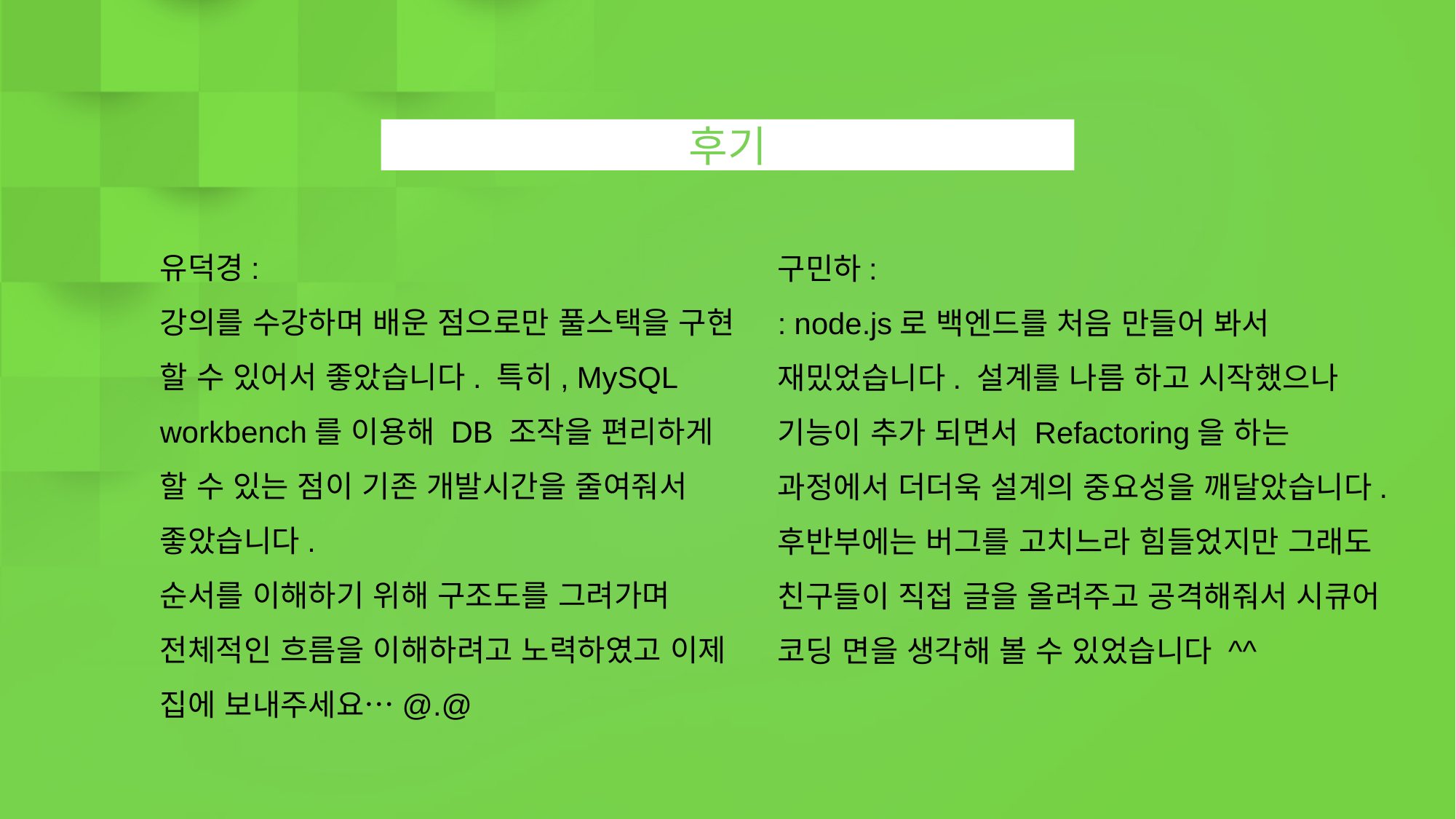

후기
유덕경:
강의를 수강하며 배운 점으로만 풀스택을 구현 할 수 있어서 좋았습니다. 특히, MySQL workbench를 이용해 DB 조작을 편리하게 할 수 있는 점이 기존 개발시간을 줄여줘서 좋았습니다.
순서를 이해하기 위해 구조도를 그려가며 전체적인 흐름을 이해하려고 노력하였고 이제 집에 보내주세요…@.@
구민하:
: node.js로 백엔드를 처음 만들어 봐서 재밌었습니다. 설계를 나름 하고 시작했으나 기능이 추가 되면서 Refactoring을 하는 과정에서 더더욱 설계의 중요성을 깨달았습니다.후반부에는 버그를 고치느라 힘들었지만 그래도 친구들이 직접 글을 올려주고 공격해줘서 시큐어 코딩 면을 생각해 볼 수 있었습니다 ^^